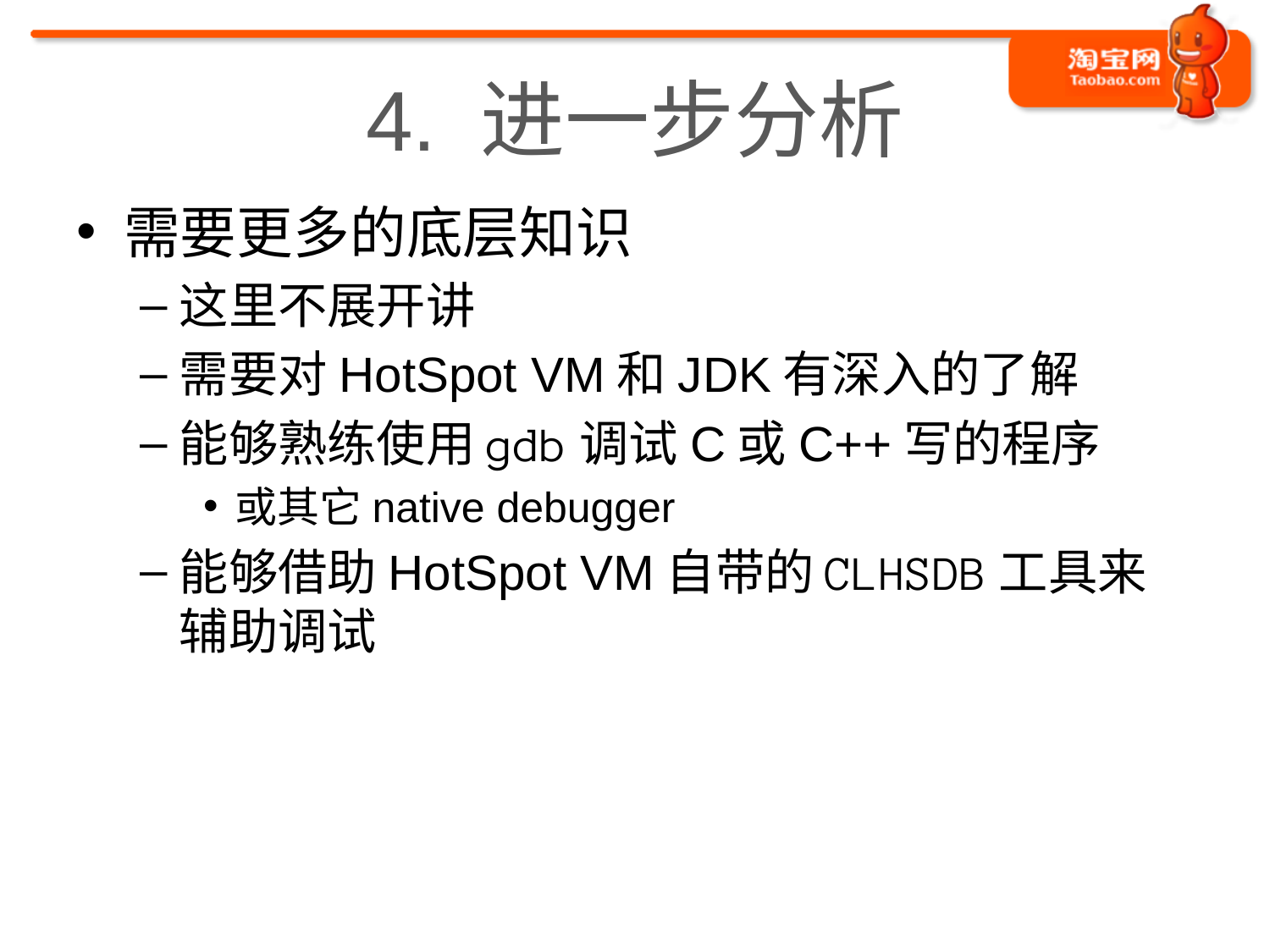

# 4. 进一步分析
需要更多的底层知识
这里不展开讲
需要对HotSpot VM和JDK有深入的了解
能够熟练使用gdb调试C或C++写的程序
或其它native debugger
能够借助HotSpot VM自带的CLHSDB工具来辅助调试